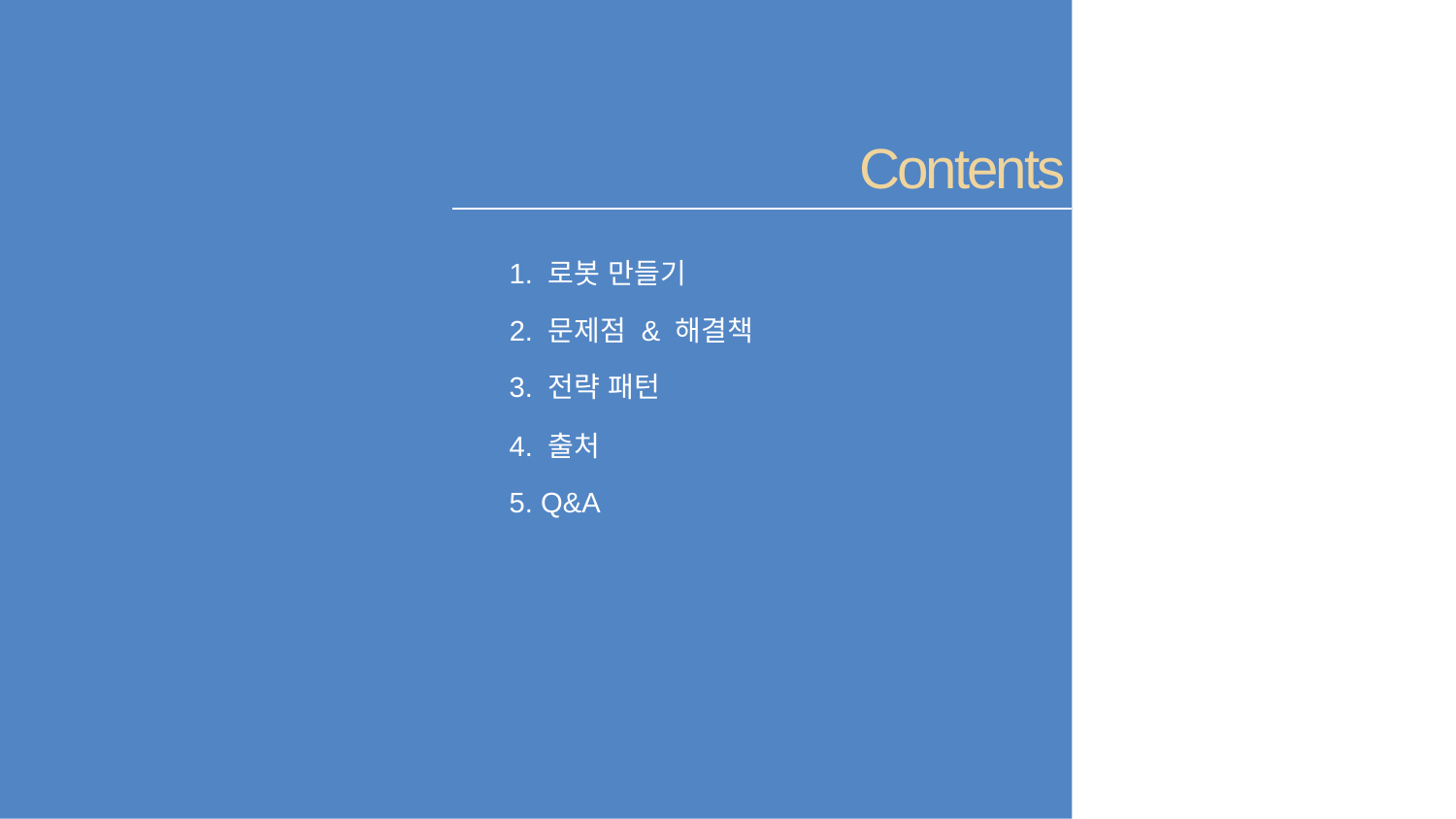

Contents
1. 로봇 만들기
2. 문제점 & 해결책
3. 전략 패턴
4. 출처
5. Q&A